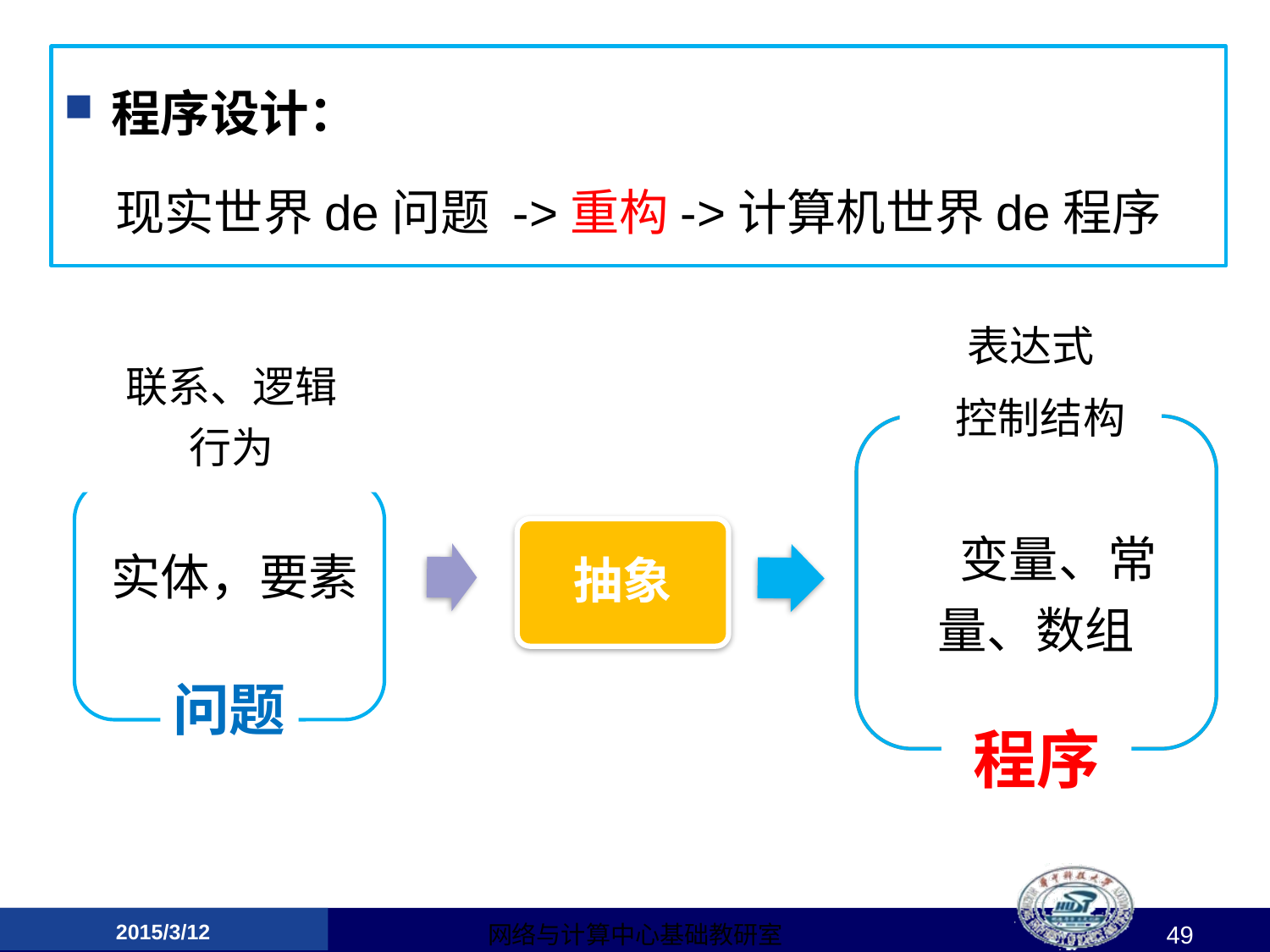

程序设计：
现实世界de问题 ->重构->计算机世界de程序
表达式
 控制结构
联系、逻辑
行为

实体，要素

   变量、常量、数组
抽象

问题
程序
2015/3/12
网络与计算中心基础教研室
49